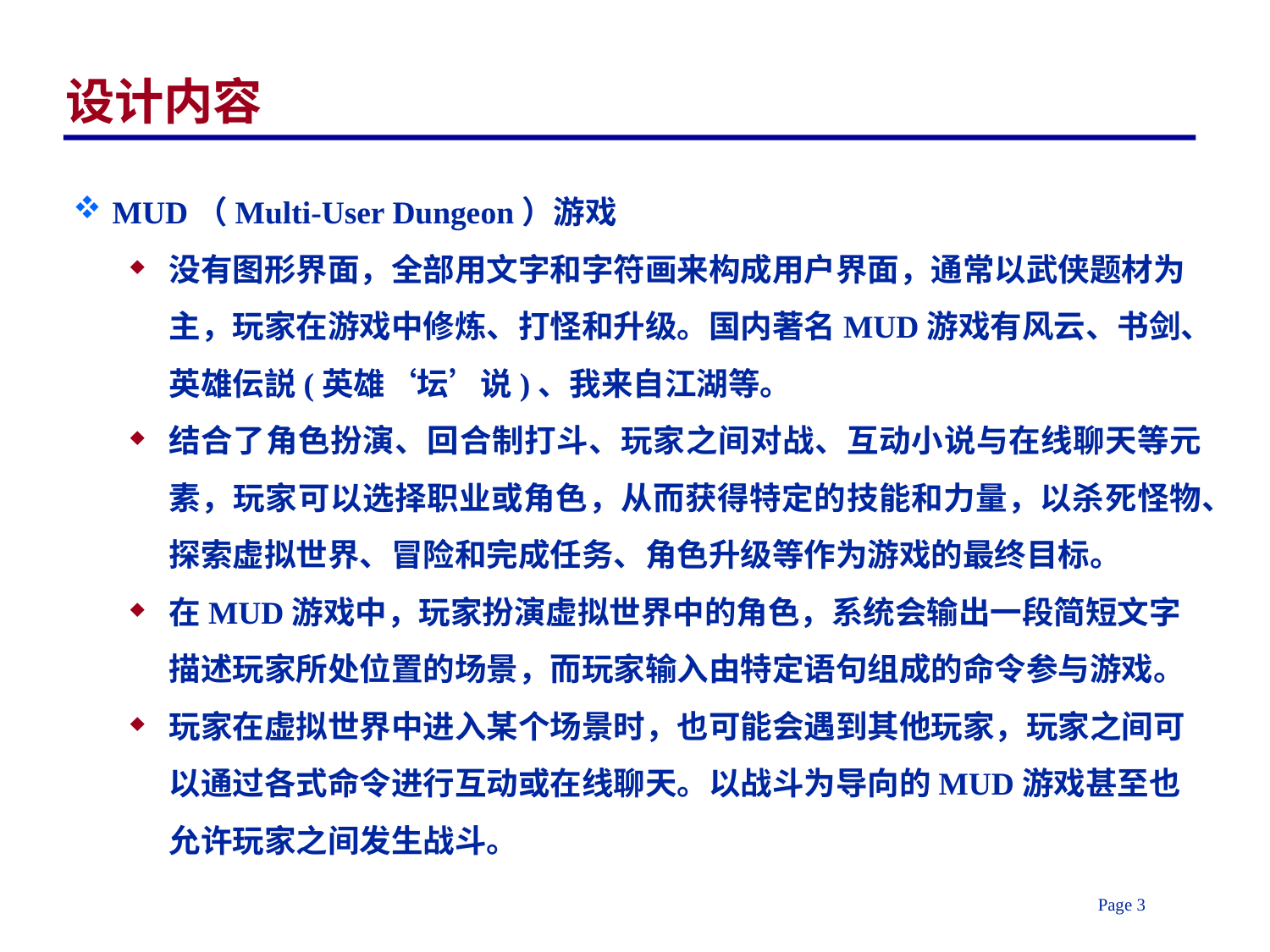

# 设计内容
MUD（Multi-User Dungeon）游戏
没有图形界面，全部用文字和字符画来构成用户界面，通常以武侠题材为主，玩家在游戏中修炼、打怪和升级。国内著名MUD游戏有风云、书剑、英雄伝説(英雄‘坛’说)、我来自江湖等。
结合了角色扮演、回合制打斗、玩家之间对战、互动小说与在线聊天等元素，玩家可以选择职业或角色，从而获得特定的技能和力量，以杀死怪物、探索虚拟世界、冒险和完成任务、角色升级等作为游戏的最终目标。
在MUD游戏中，玩家扮演虚拟世界中的角色，系统会输出一段简短文字描述玩家所处位置的场景，而玩家输入由特定语句组成的命令参与游戏。
玩家在虚拟世界中进入某个场景时，也可能会遇到其他玩家，玩家之间可以通过各式命令进行互动或在线聊天。以战斗为导向的MUD游戏甚至也允许玩家之间发生战斗。